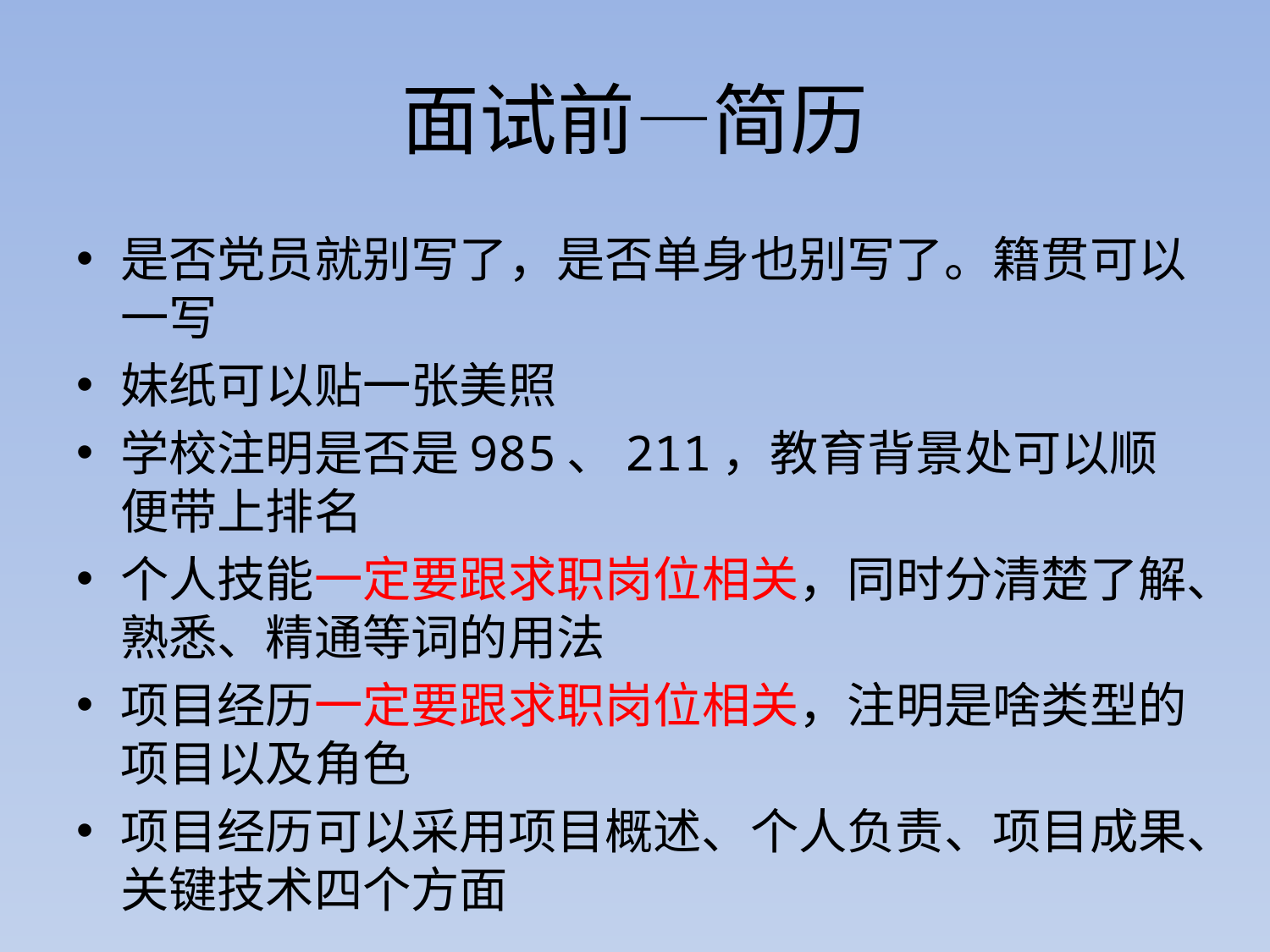

# 面试前—简历
是否党员就别写了，是否单身也别写了。籍贯可以一写
妹纸可以贴一张美照
学校注明是否是985、211，教育背景处可以顺便带上排名
个人技能一定要跟求职岗位相关，同时分清楚了解、熟悉、精通等词的用法
项目经历一定要跟求职岗位相关，注明是啥类型的项目以及角色
项目经历可以采用项目概述、个人负责、项目成果、关键技术四个方面